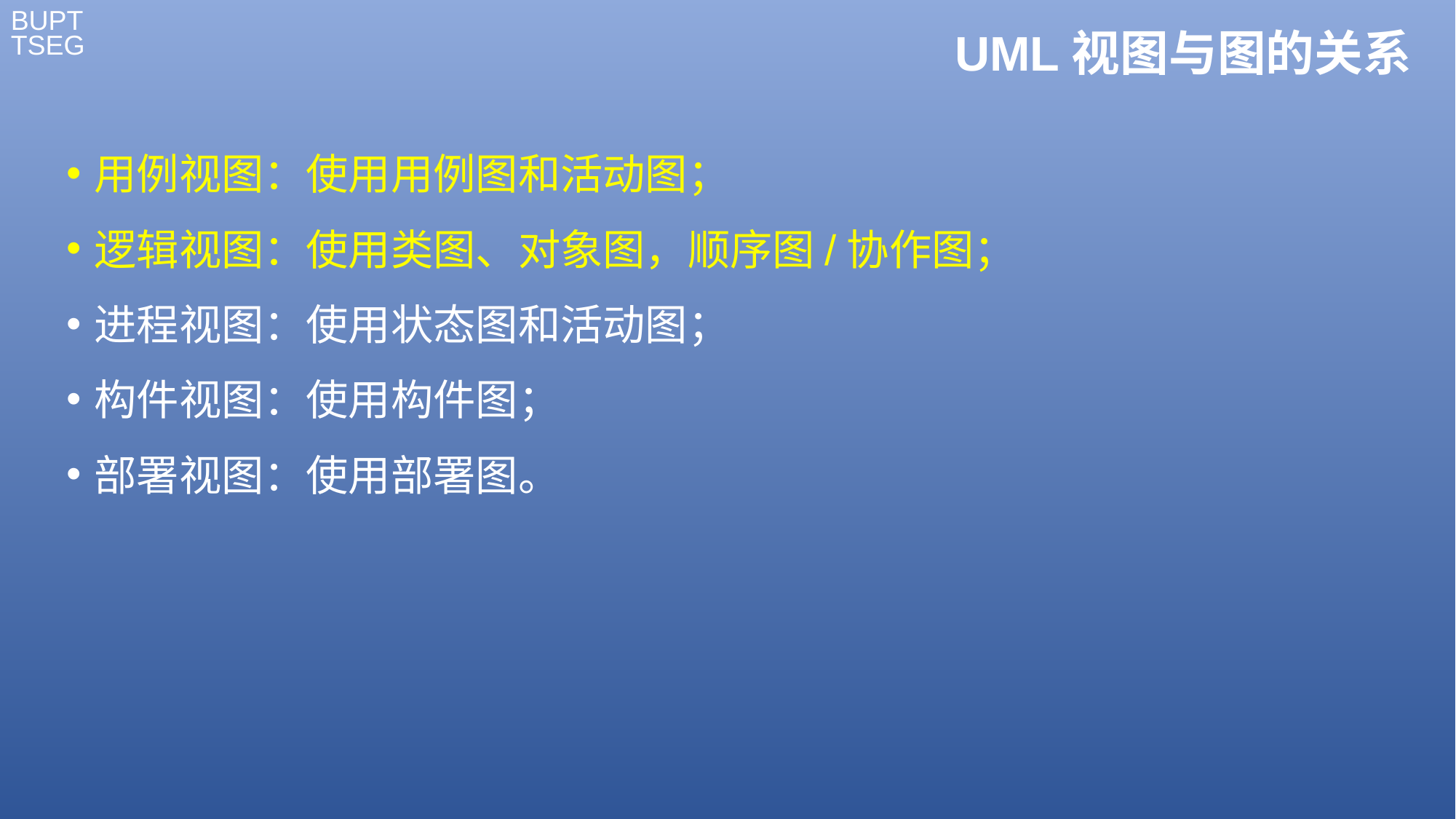

# UML视图与图的关系
用例视图：使用用例图和活动图；
逻辑视图：使用类图、对象图，顺序图/协作图；
进程视图：使用状态图和活动图；
构件视图：使用构件图；
部署视图：使用部署图。